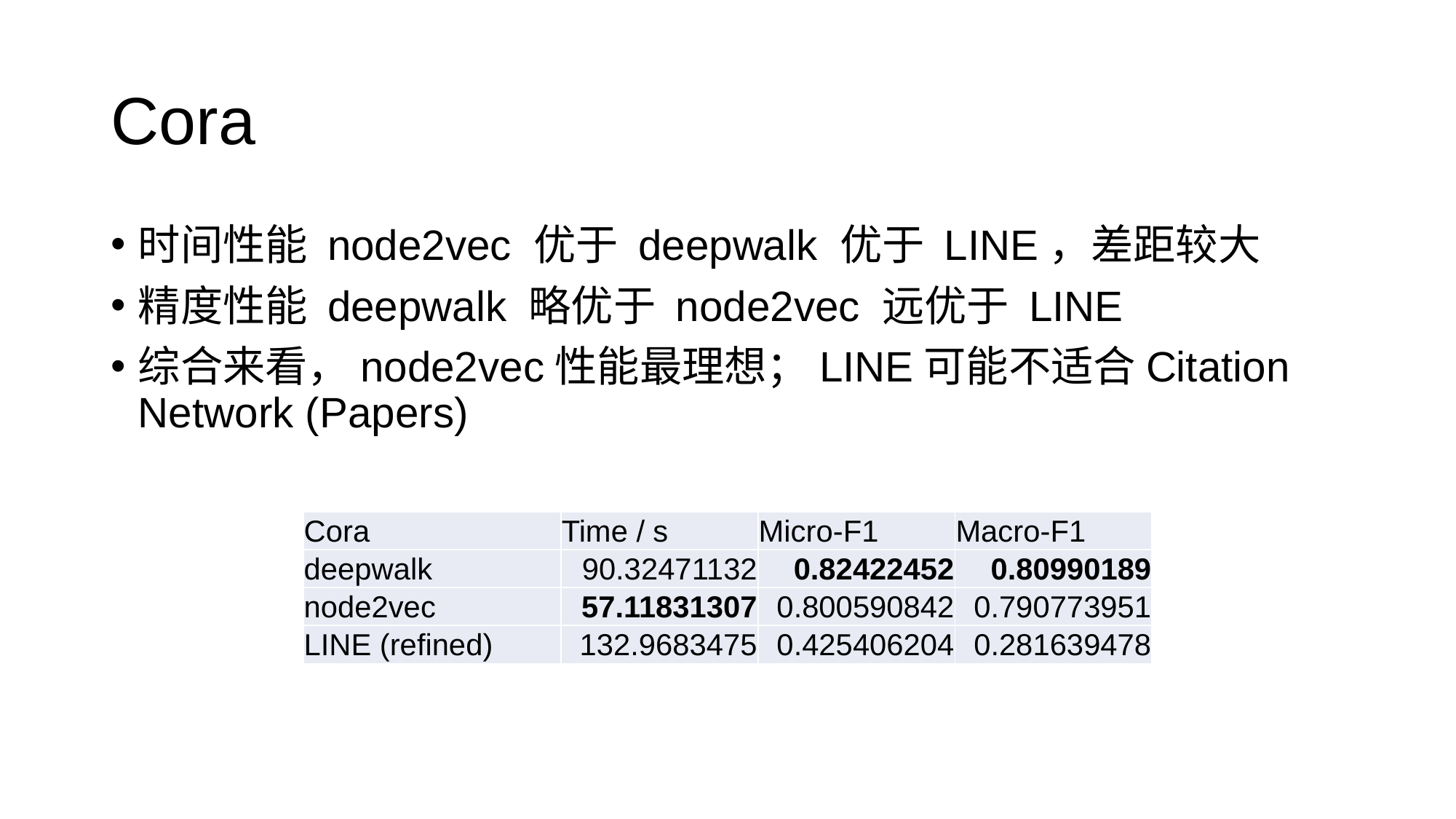

# Cora
时间性能 node2vec 优于 deepwalk 优于 LINE，差距较大
精度性能 deepwalk 略优于 node2vec 远优于 LINE
综合来看，node2vec性能最理想；LINE可能不适合Citation Network (Papers)
| Cora | Time / s | Micro-F1 | Macro-F1 |
| --- | --- | --- | --- |
| deepwalk | 90.32471132 | 0.82422452 | 0.80990189 |
| node2vec | 57.11831307 | 0.800590842 | 0.790773951 |
| LINE (refined) | 132.9683475 | 0.425406204 | 0.281639478 |